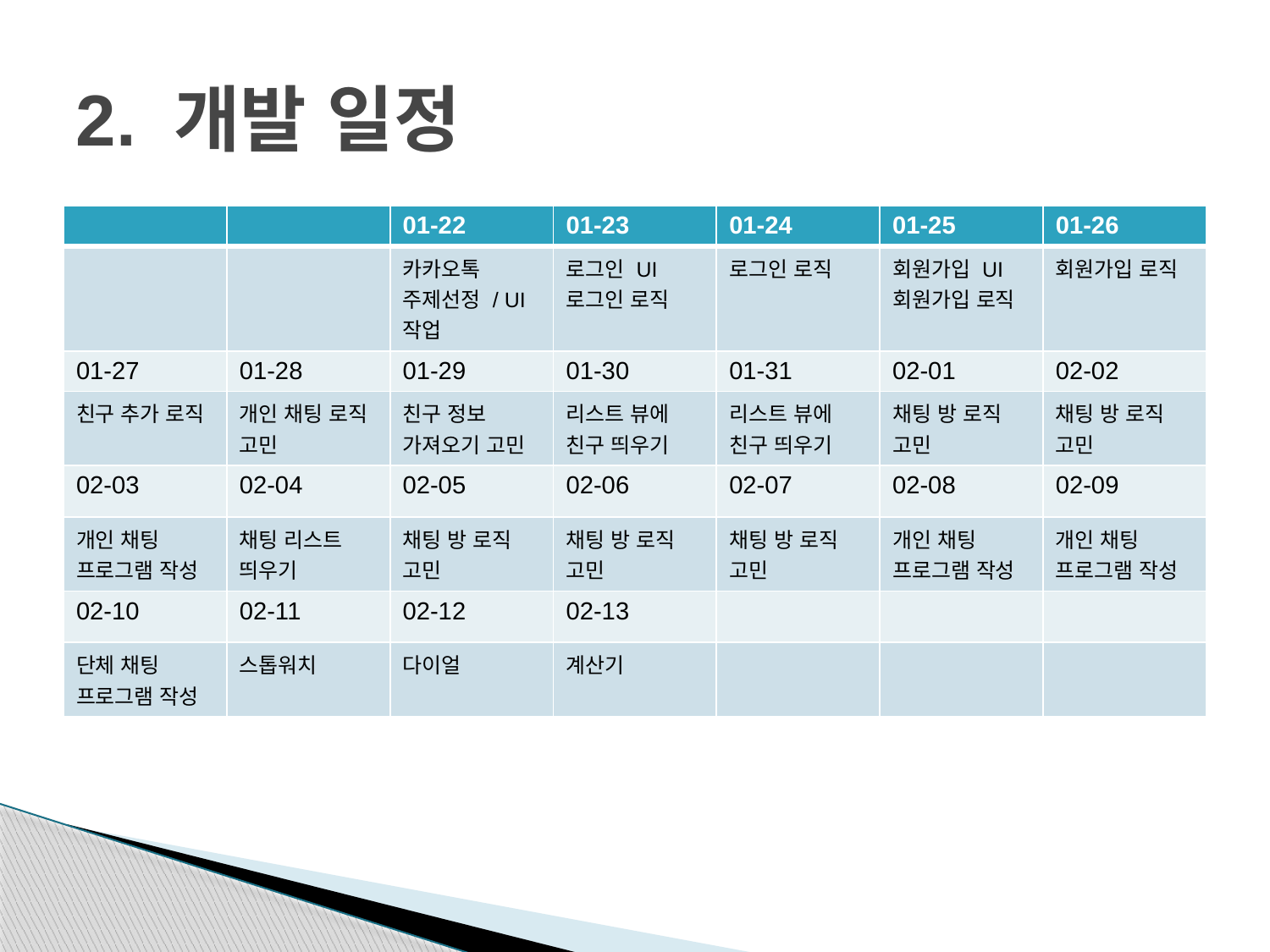

# 2. 개발 일정
|  |  | 01-22 | 01-23 | 01-24 | 01-25 | 01-26 |
| --- | --- | --- | --- | --- | --- | --- |
|  |  | 카카오톡 주제선정 / UI 작업 | 로그인 UI 로그인 로직 | 로그인 로직 | 회원가입 UI 회원가입 로직 | 회원가입 로직 |
| 01-27 | 01-28 | 01-29 | 01-30 | 01-31 | 02-01 | 02-02 |
| 친구 추가 로직 | 개인 채팅 로직 고민 | 친구 정보 가져오기 고민 | 리스트 뷰에 친구 띄우기 | 리스트 뷰에 친구 띄우기 | 채팅 방 로직 고민 | 채팅 방 로직 고민 |
| 02-03 | 02-04 | 02-05 | 02-06 | 02-07 | 02-08 | 02-09 |
| 개인 채팅 프로그램 작성 | 채팅 리스트 띄우기 | 채팅 방 로직 고민 | 채팅 방 로직 고민 | 채팅 방 로직 고민 | 개인 채팅 프로그램 작성 | 개인 채팅 프로그램 작성 |
| 02-10 | 02-11 | 02-12 | 02-13 |  |  |  |
| 단체 채팅 프로그램 작성 | 스톱워치 | 다이얼 | 계산기 |  |  |  |